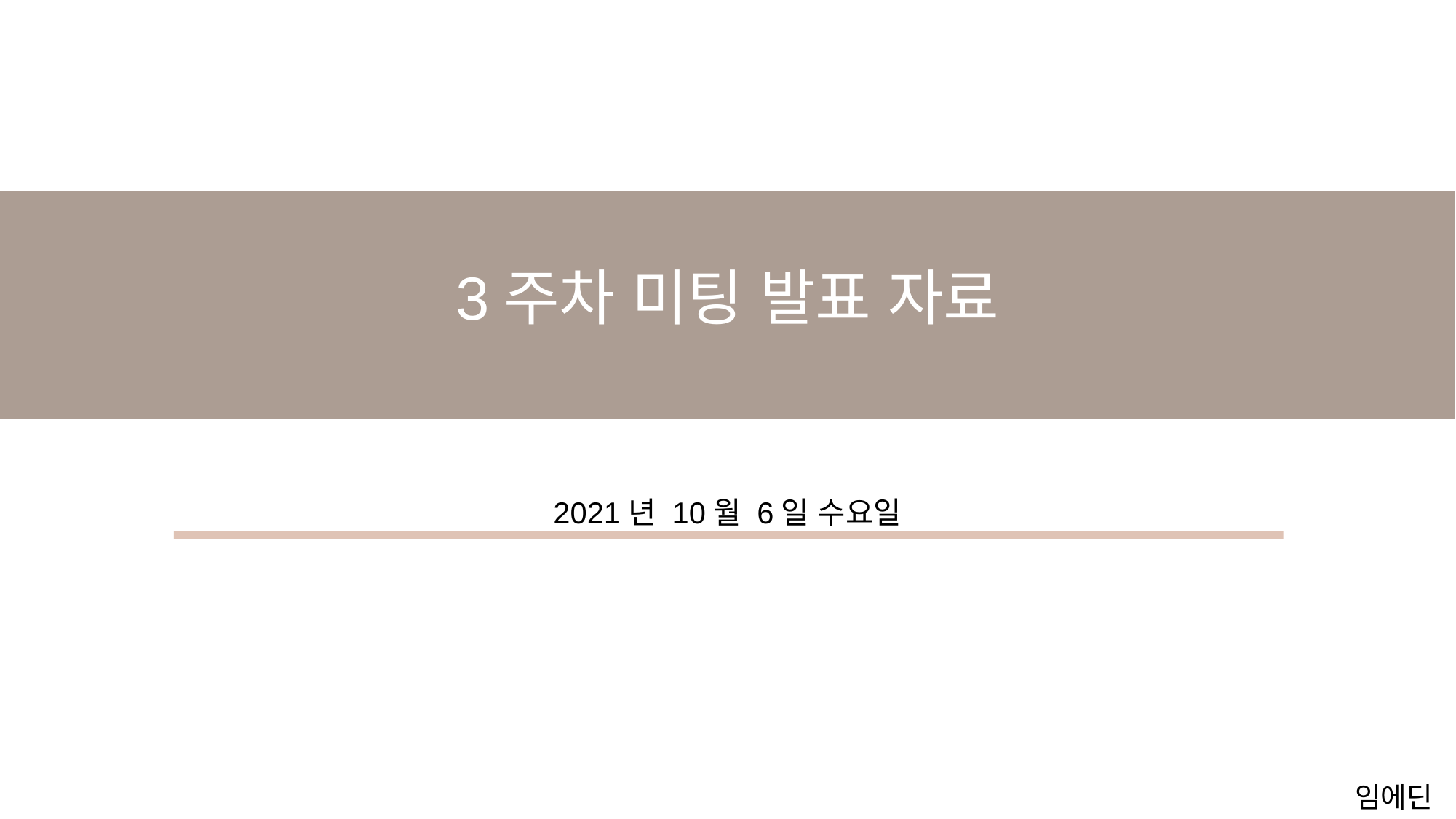

# 3주차 미팅 발표 자료

2021년 10월 6일 수요일

임에딘